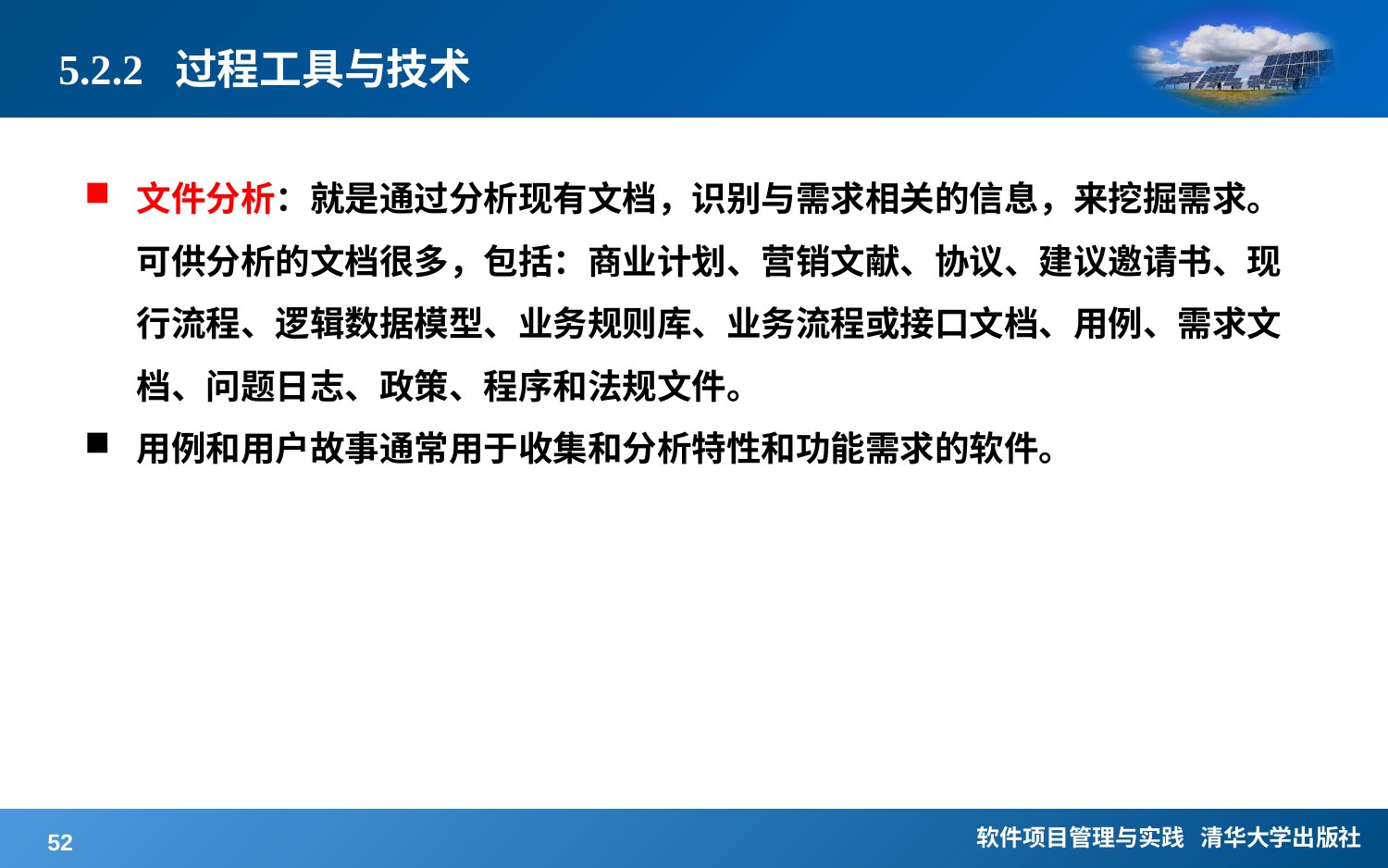

# 5.2.2  过程工具与技术
文件分析：就是通过分析现有文档，识别与需求相关的信息，来挖掘需求。可供分析的文档很多，包括：商业计划、营销文献、协议、建议邀请书、现行流程、逻辑数据模型、业务规则库、业务流程或接口文档、用例、需求文档、问题日志、政策、程序和法规文件。
用例和用户故事通常用于收集和分析特性和功能需求的软件。